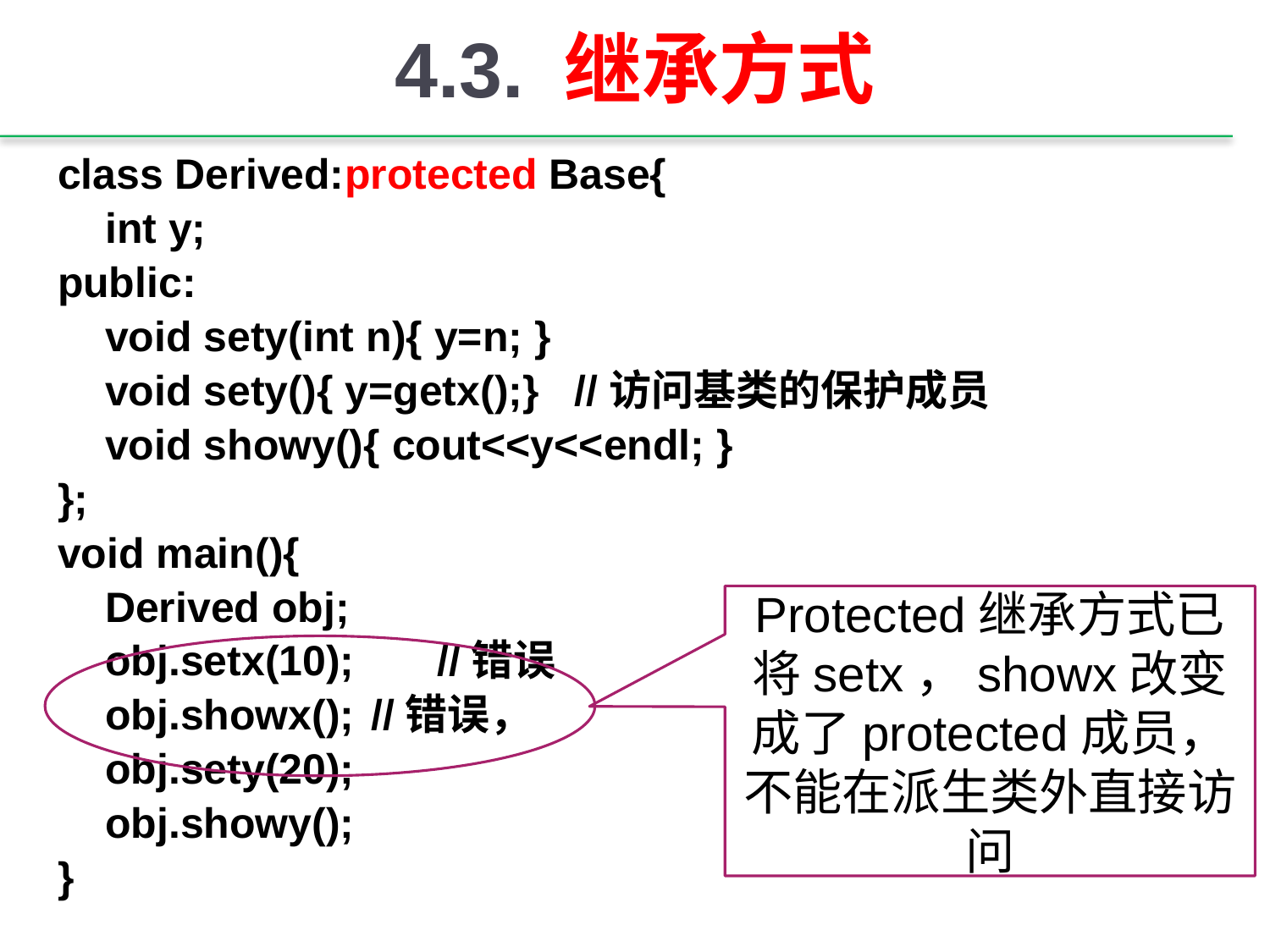

# 4.3. 继承方式
class Derived:protected Base{
    int y;
public:
    void sety(int n){ y=n; }
    void sety(){ y=getx();}   //访问基类的保护成员
    void showy(){ cout<<y<<endl; }
};
void main(){
    Derived obj;
    obj.setx(10);       //错误
    obj.showx();	 //错误，
    obj.sety(20);
    obj.showy();
}
Protected继承方式已将setx，showx改变成了protected成员，不能在派生类外直接访问